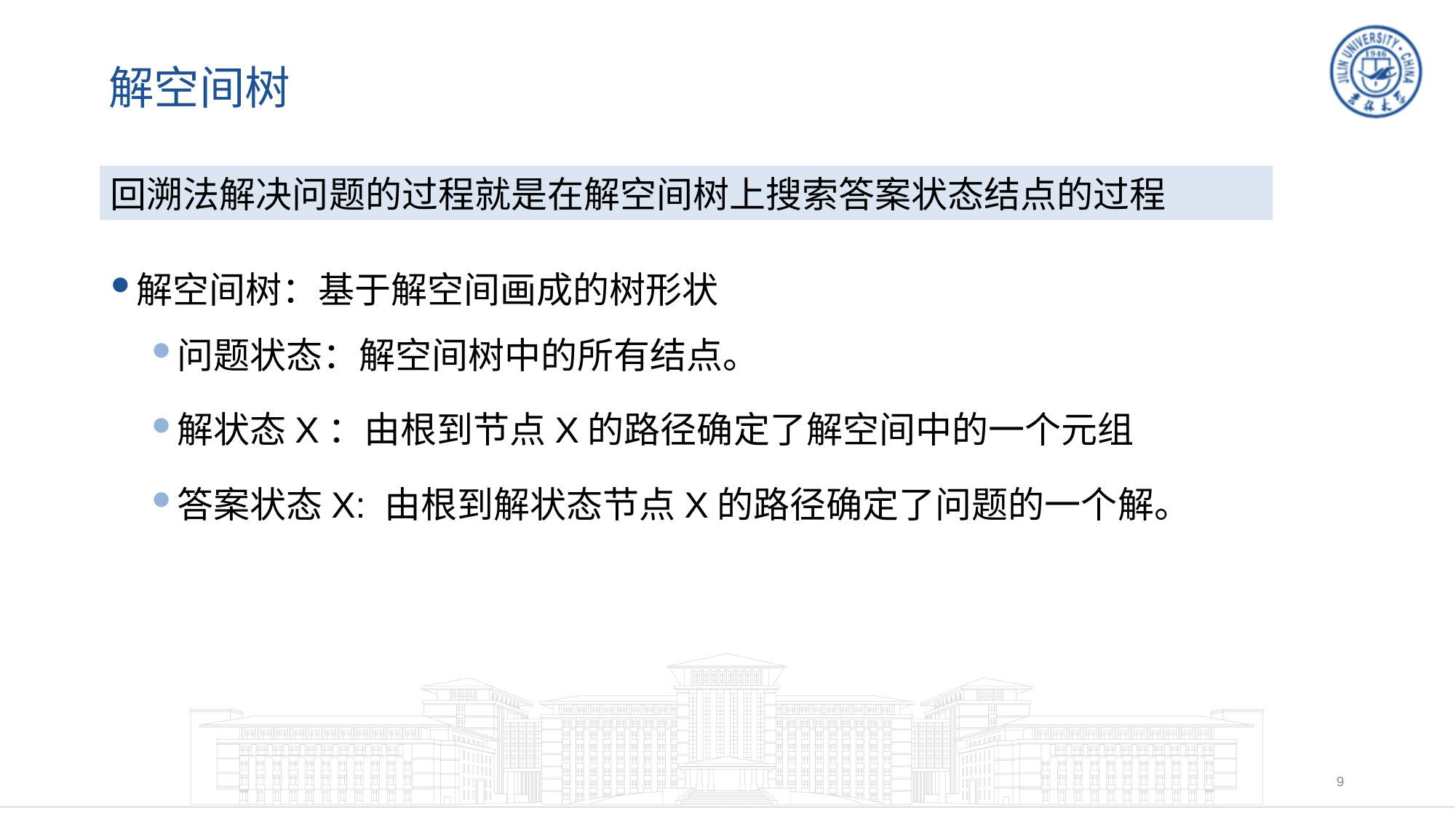

# 解空间树
回溯法解决问题的过程就是在解空间树上搜索答案状态结点的过程
解空间树：基于解空间画成的树形状
问题状态：解空间树中的所有结点。
解状态X：由根到节点X的路径确定了解空间中的一个元组
答案状态X: 由根到解状态节点X的路径确定了问题的一个解。

9